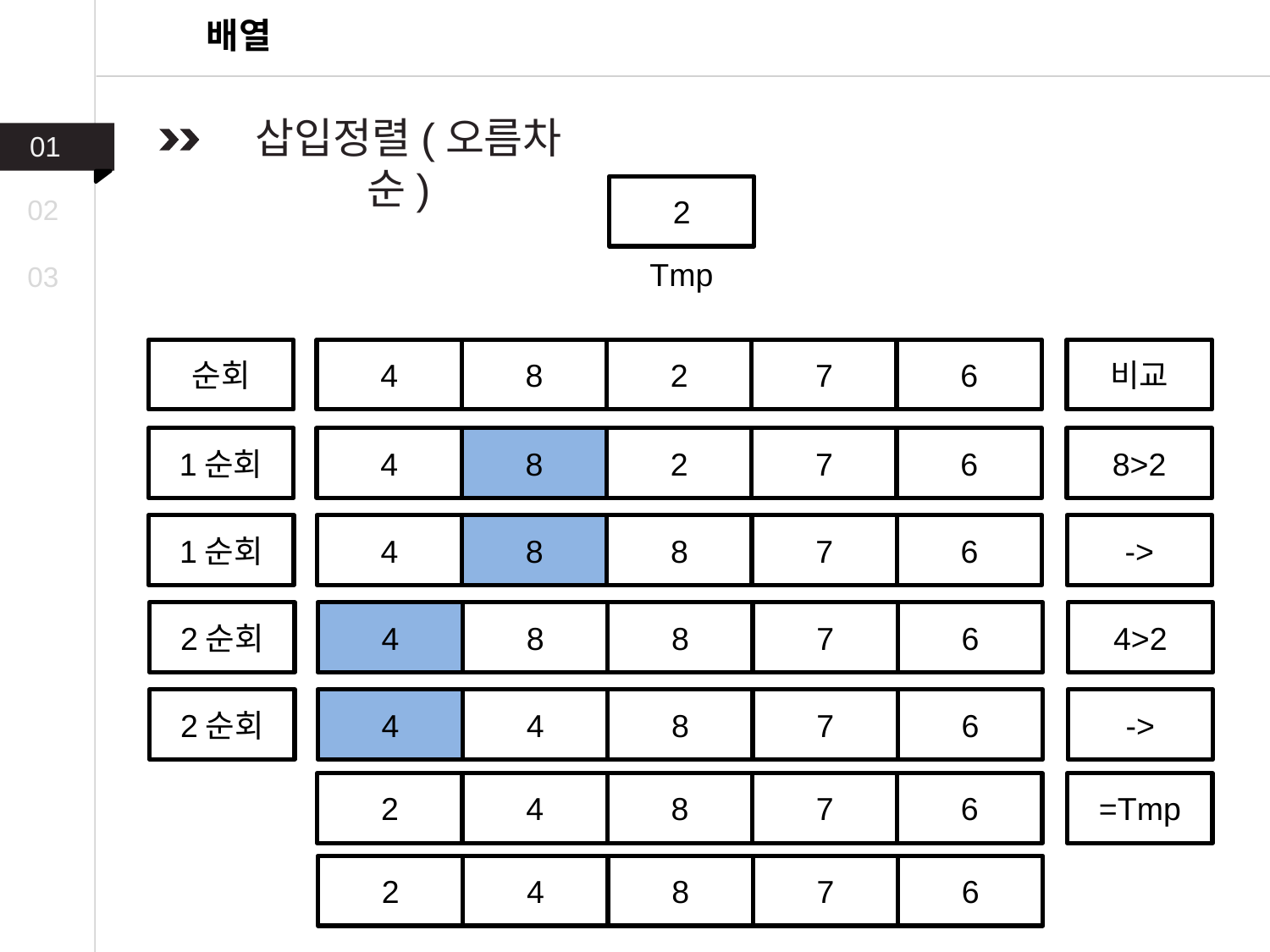

배열
 삽입정렬(오름차순)
01

2
02
Tmp
03
순회
4
8
2
7
6
비교
1순회
4
8
2
7
6
8>2
1순회
4
8
8
7
6
->
2순회
4
8
8
7
6
4>2
2순회
4
4
8
7
6
->
2
4
8
7
6
=Tmp
2
4
8
7
6